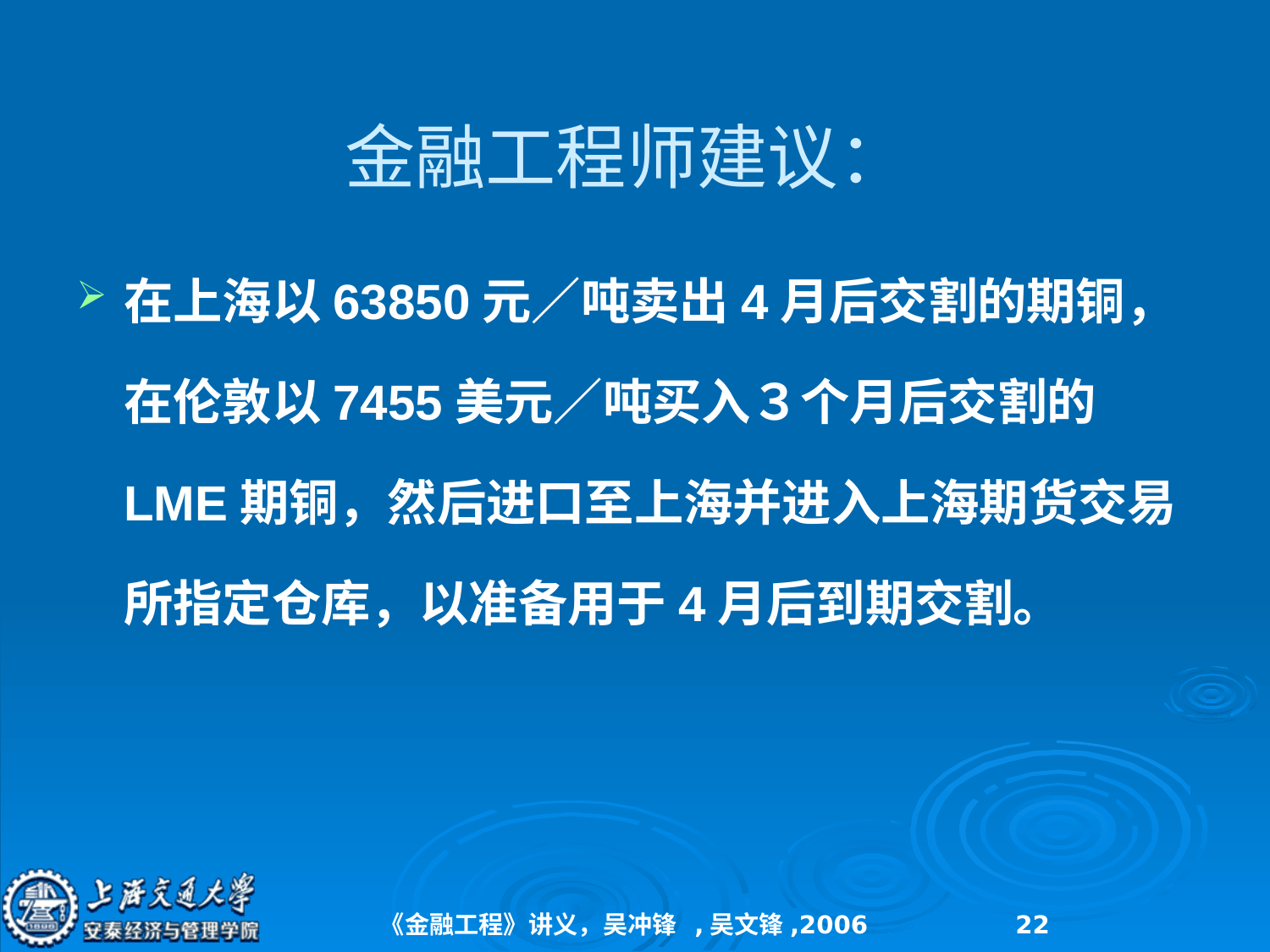

# 金融工程师建议：
在上海以63850元／吨卖出4月后交割的期铜，在伦敦以7455美元／吨买入３个月后交割的LME期铜，然后进口至上海并进入上海期货交易所指定仓库，以准备用于4月后到期交割。